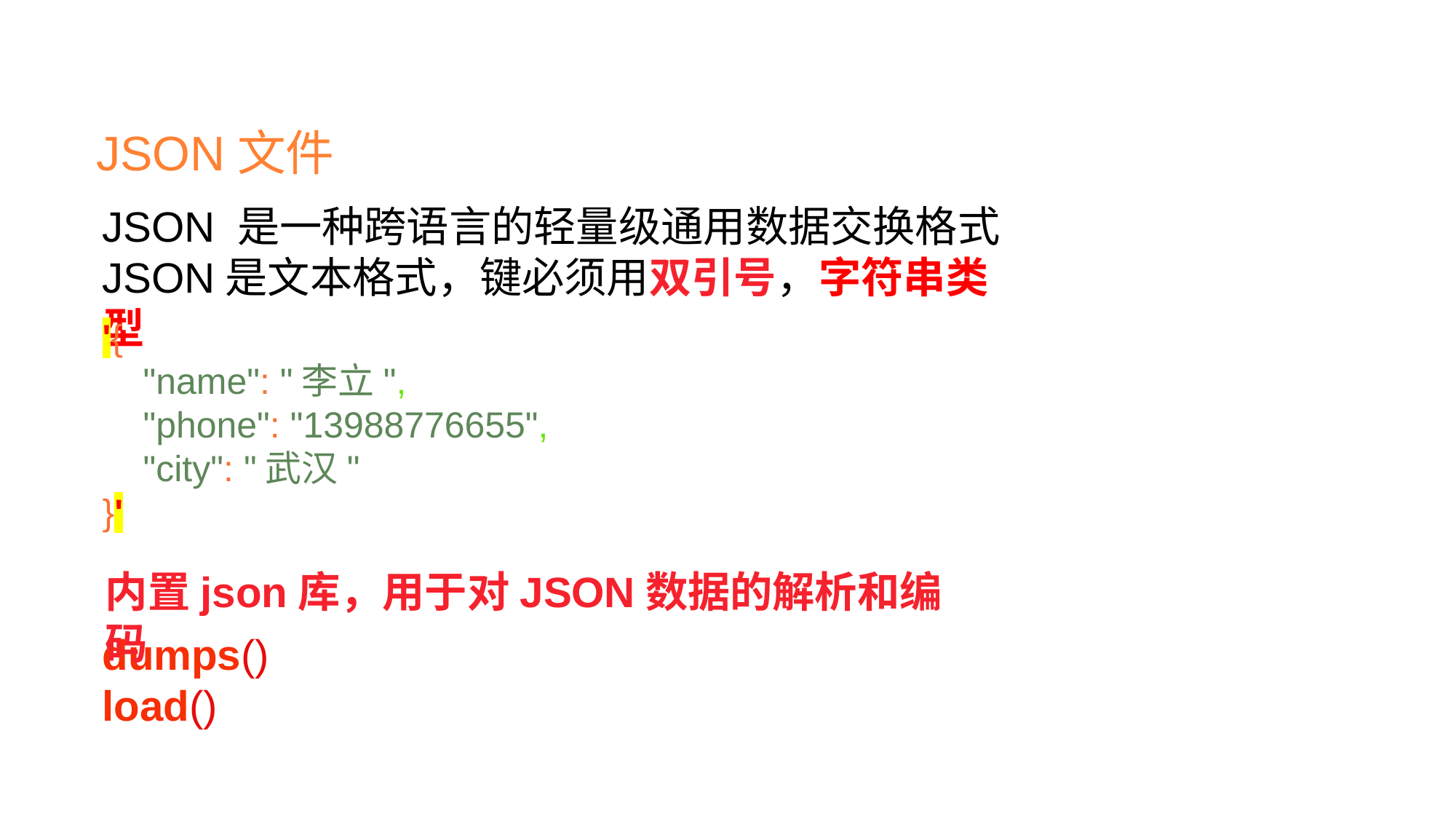

JSON文件
JSON 是一种跨语言的轻量级通用数据交换格式
JSON是文本格式，键必须用双引号，字符串类型
'{
    "name": "李立",
    "phone": "13988776655",
    "city": "武汉"
}'
内置json库，用于对JSON数据的解析和编码
dumps()
load()